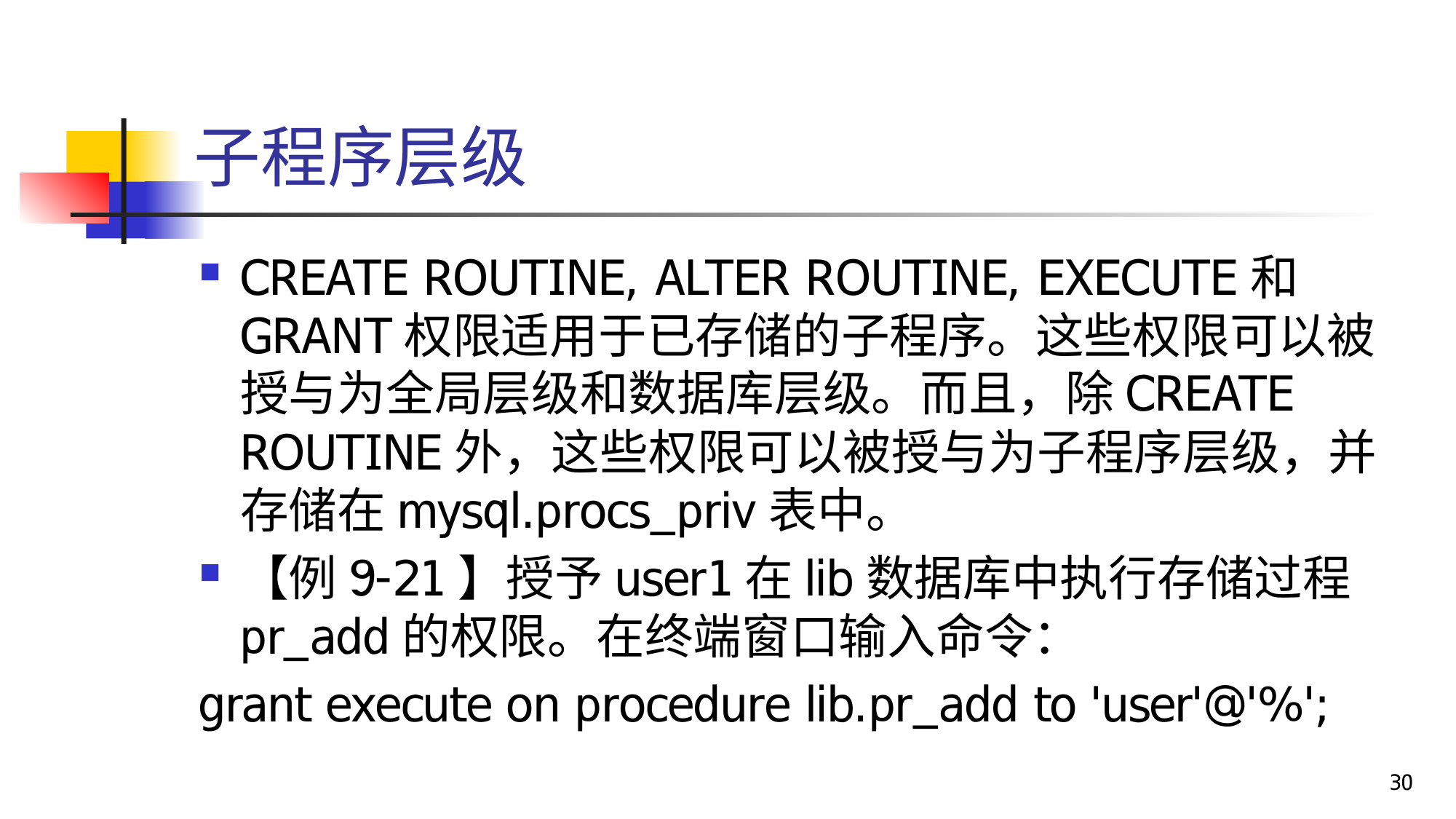

# 子程序层级
CREATE ROUTINE, ALTER ROUTINE, EXECUTE和GRANT权限适用于已存储的子程序。这些权限可以被授与为全局层级和数据库层级。而且，除CREATE ROUTINE外，这些权限可以被授与为子程序层级，并存储在mysql.procs_priv表中。
【例9-21】授予user1在lib数据库中执行存储过程pr_add的权限。在终端窗口输入命令：
grant execute on procedure lib.pr_add to 'user'@'%';

30